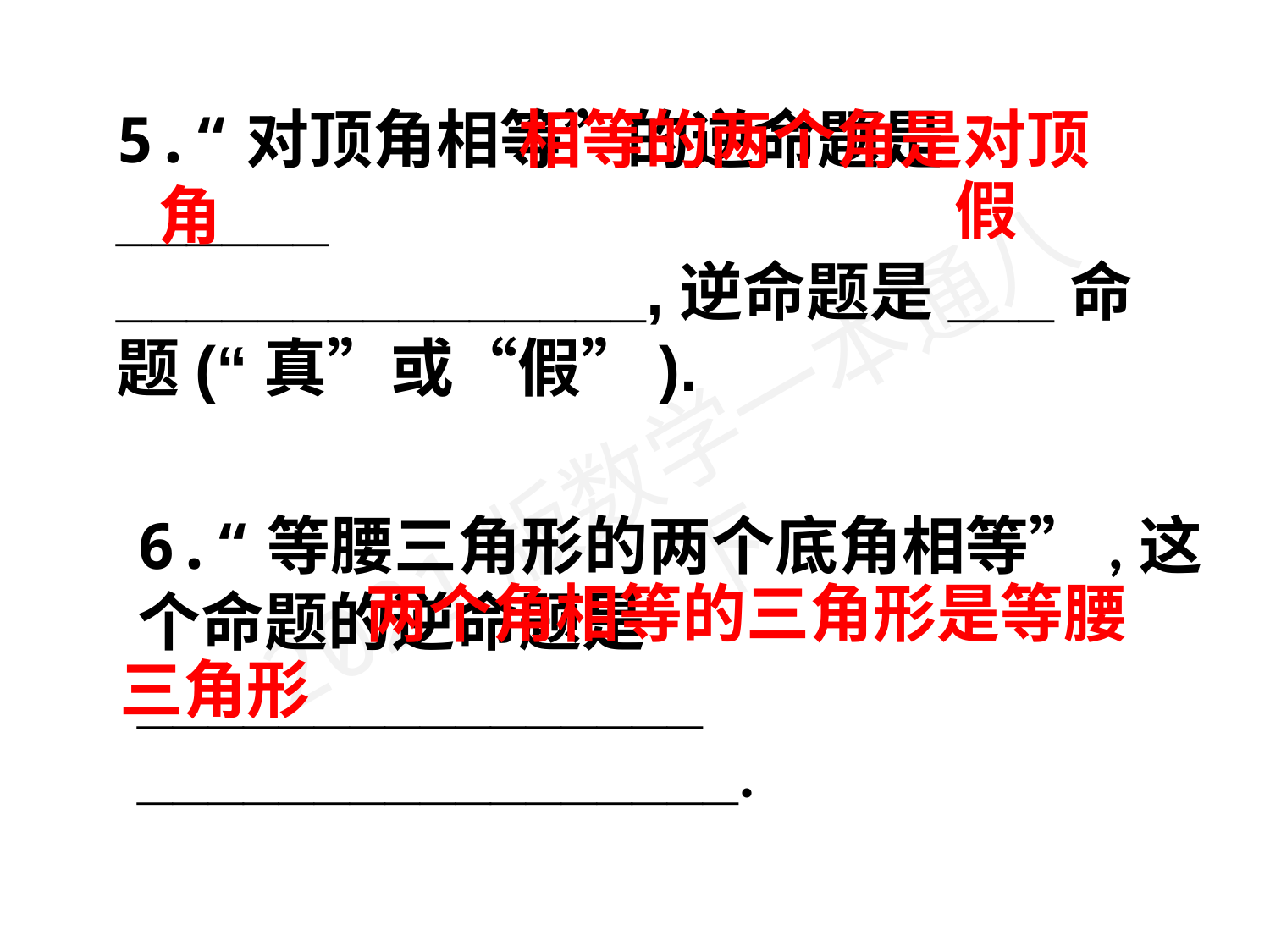

5.“对顶角相等”的逆命题是______
_______________,逆命题是___命题(“真”或“假”).
                        相等的两个角是对顶角
假
6.“等腰三角形的两个底角相等”,这个命题的逆命题是________________
_________________.
                两个角相等的三角形是等腰三角形